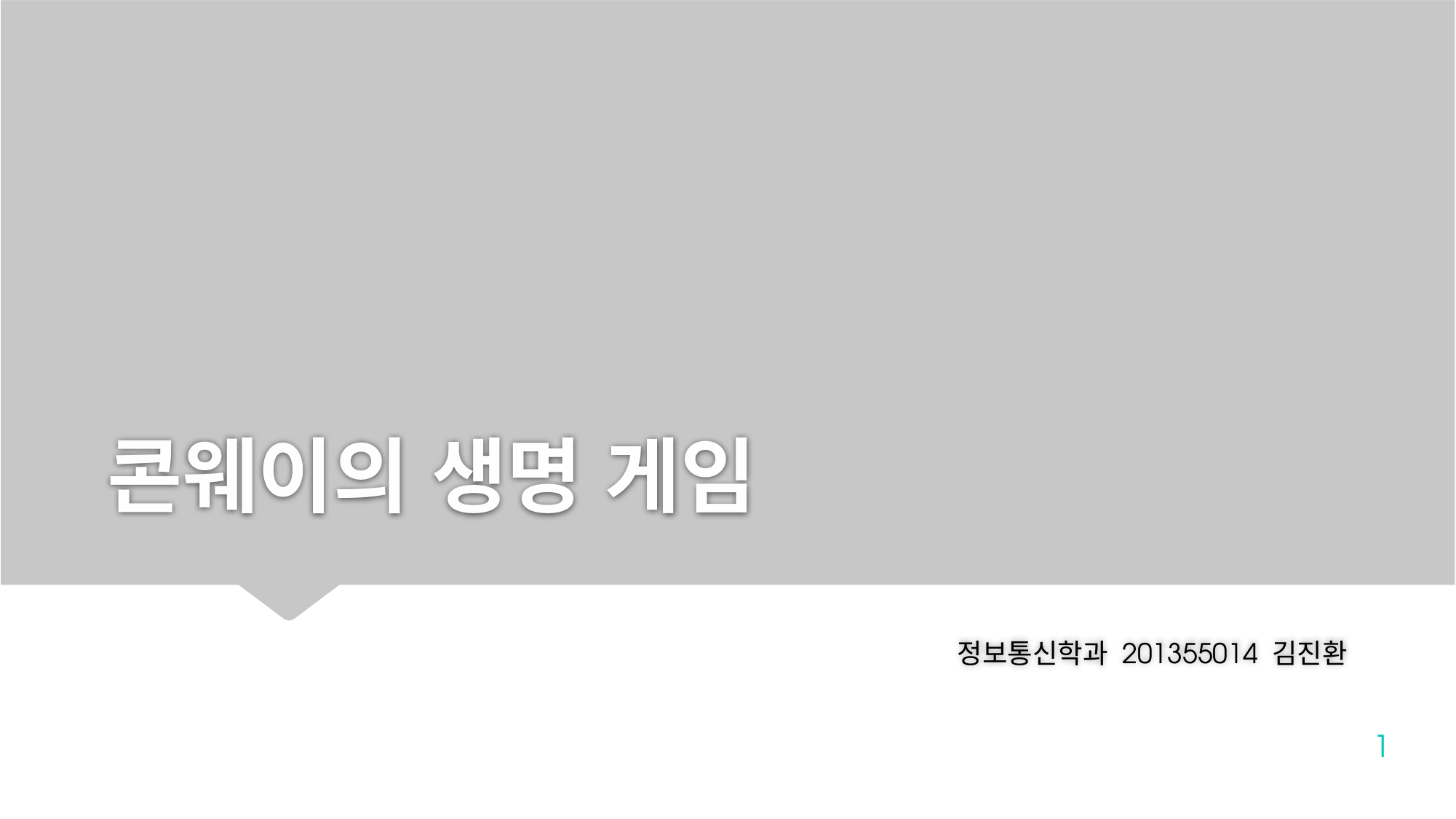

# 콘웨이의 생명 게임
정보통신학과 201355014 김진환
1